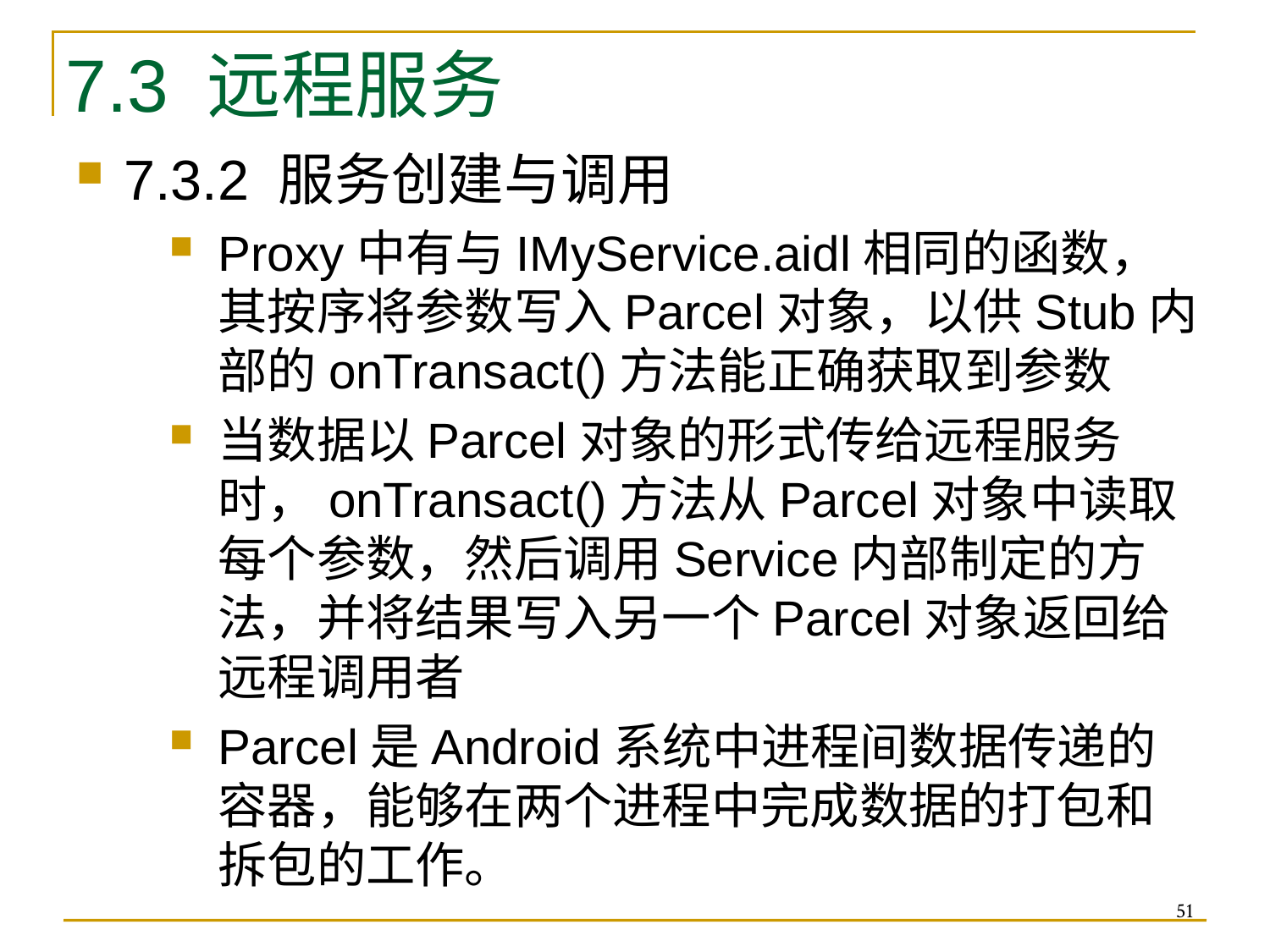

7.3 远程服务
7.3.2 服务创建与调用
Proxy中有与IMyService.aidl相同的函数，其按序将参数写入Parcel对象，以供Stub内部的onTransact()方法能正确获取到参数
当数据以Parcel对象的形式传给远程服务时，onTransact()方法从Parcel对象中读取每个参数，然后调用Service内部制定的方法，并将结果写入另一个Parcel对象返回给远程调用者
Parcel是Android系统中进程间数据传递的容器，能够在两个进程中完成数据的打包和拆包的工作。
51